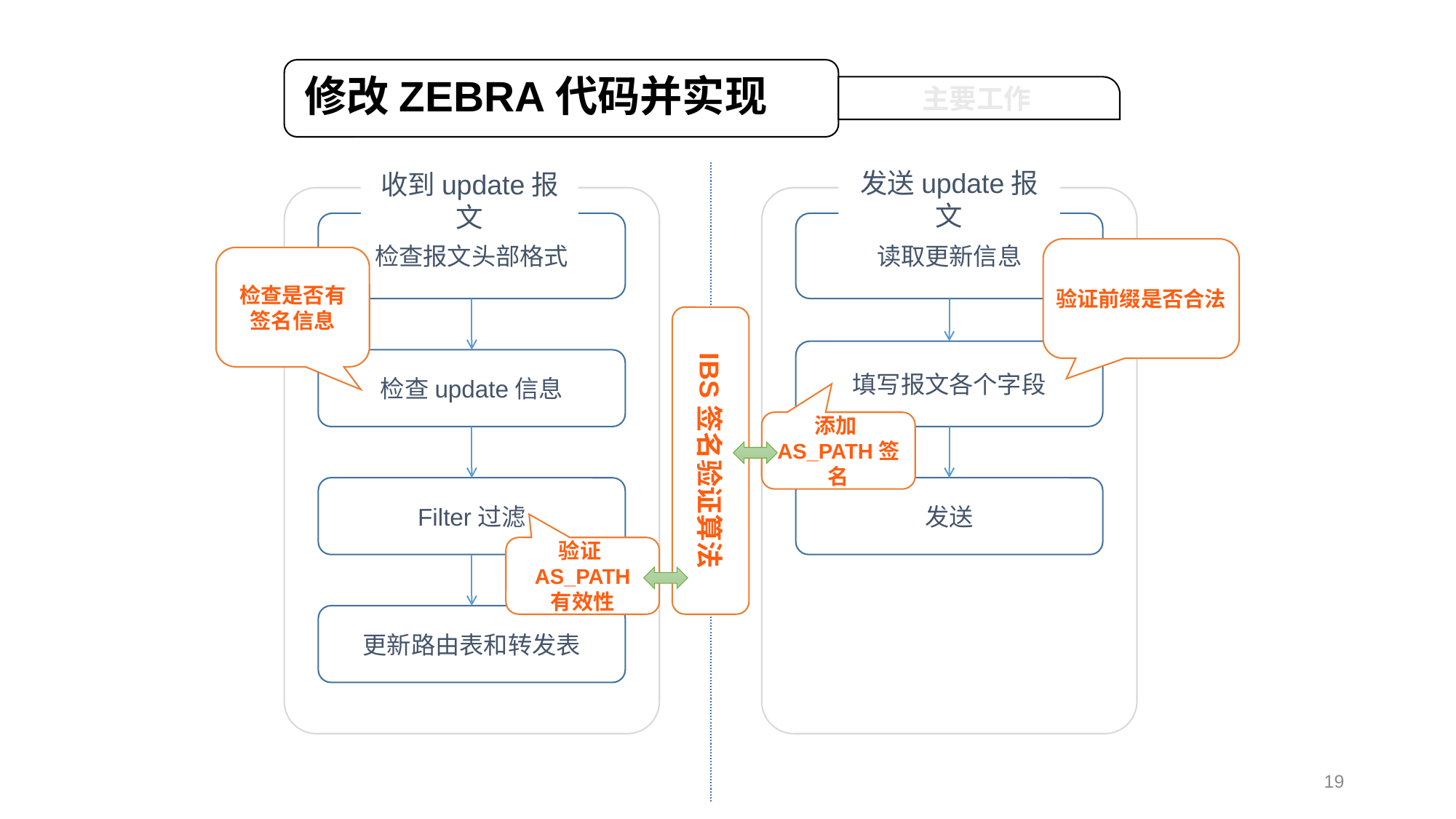

修改ZEBRA代码并实现
主要工作
发送update报文
收到update报文

检查报文头部格式
读取更新信息
验证前缀是否合法
检查是否有签名信息
IBS签名验证算法
填写报文各个字段
检查update信息
添加AS_PATH签名

Filter过滤
发送
验证AS_PATH
有效性

更新路由表和转发表
19